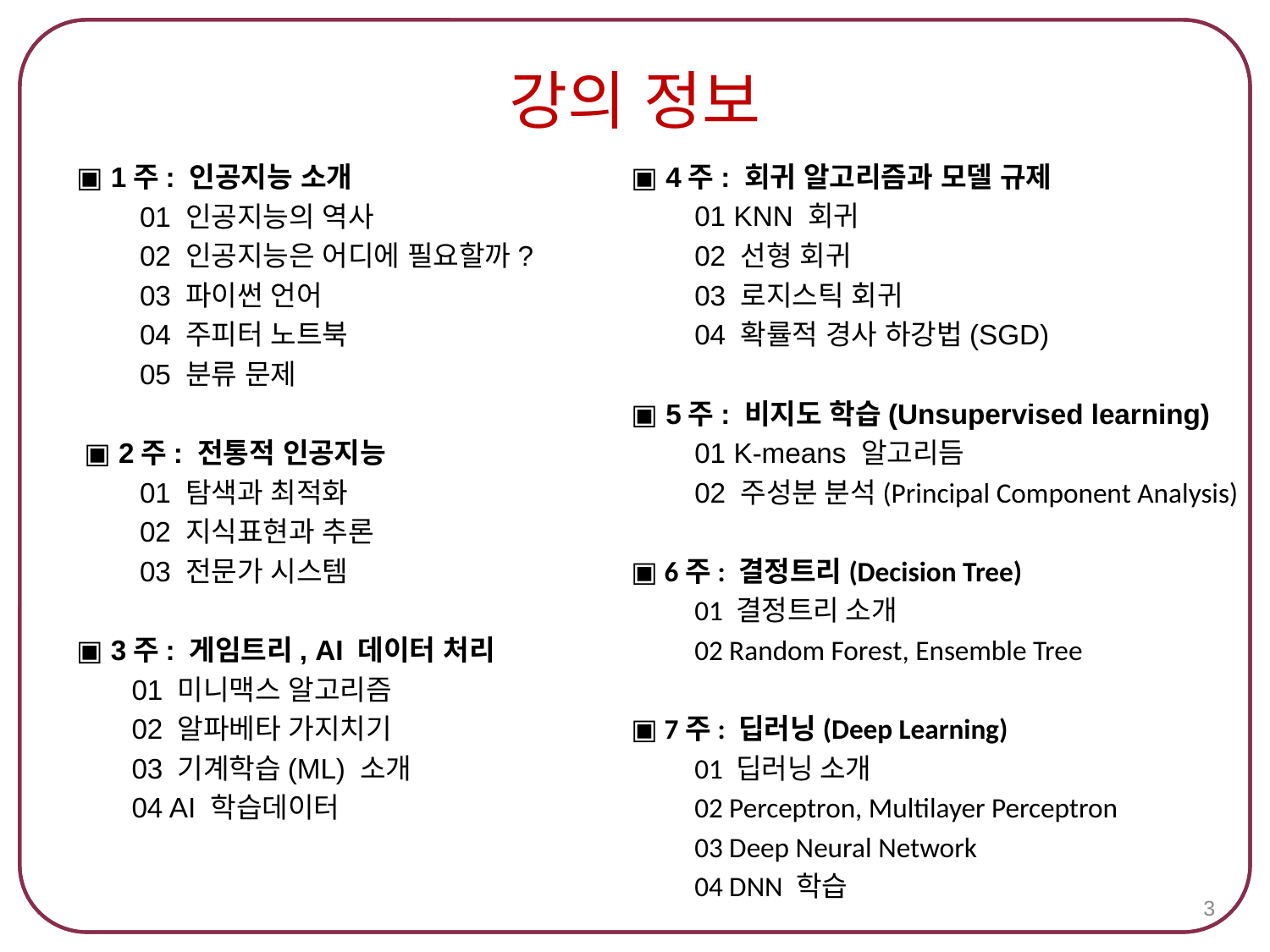

# 강의 정보
▣ 4주: 회귀 알고리즘과 모델 규제
01 KNN 회귀
02 선형 회귀
03 로지스틱 회귀
04 확률적 경사 하강법(SGD)

▣ 5주: 비지도 학습(Unsupervised learning)
01 K-means 알고리듬
02 주성분 분석(Principal Component Analysis)

▣ 6주: 결정트리(Decision Tree)
01 결정트리 소개
02 Random Forest, Ensemble Tree

▣ 7주: 딥러닝(Deep Learning)
01 딥러닝 소개
02 Perceptron, Multilayer Perceptron
03 Deep Neural Network
04 DNN 학습
▣ 1주: 인공지능 소개
01 인공지능의 역사
02 인공지능은 어디에 필요할까?
03 파이썬 언어
04 주피터 노트북
05 분류 문제

▣ 2주: 전통적 인공지능
01 탐색과 최적화
02 지식표현과 추론
03 전문가 시스템

▣ 3주: 게임트리, AI 데이터 처리
01 미니맥스 알고리즘
02 알파베타 가지치기
03 기계학습(ML) 소개
04 AI 학습데이터
3